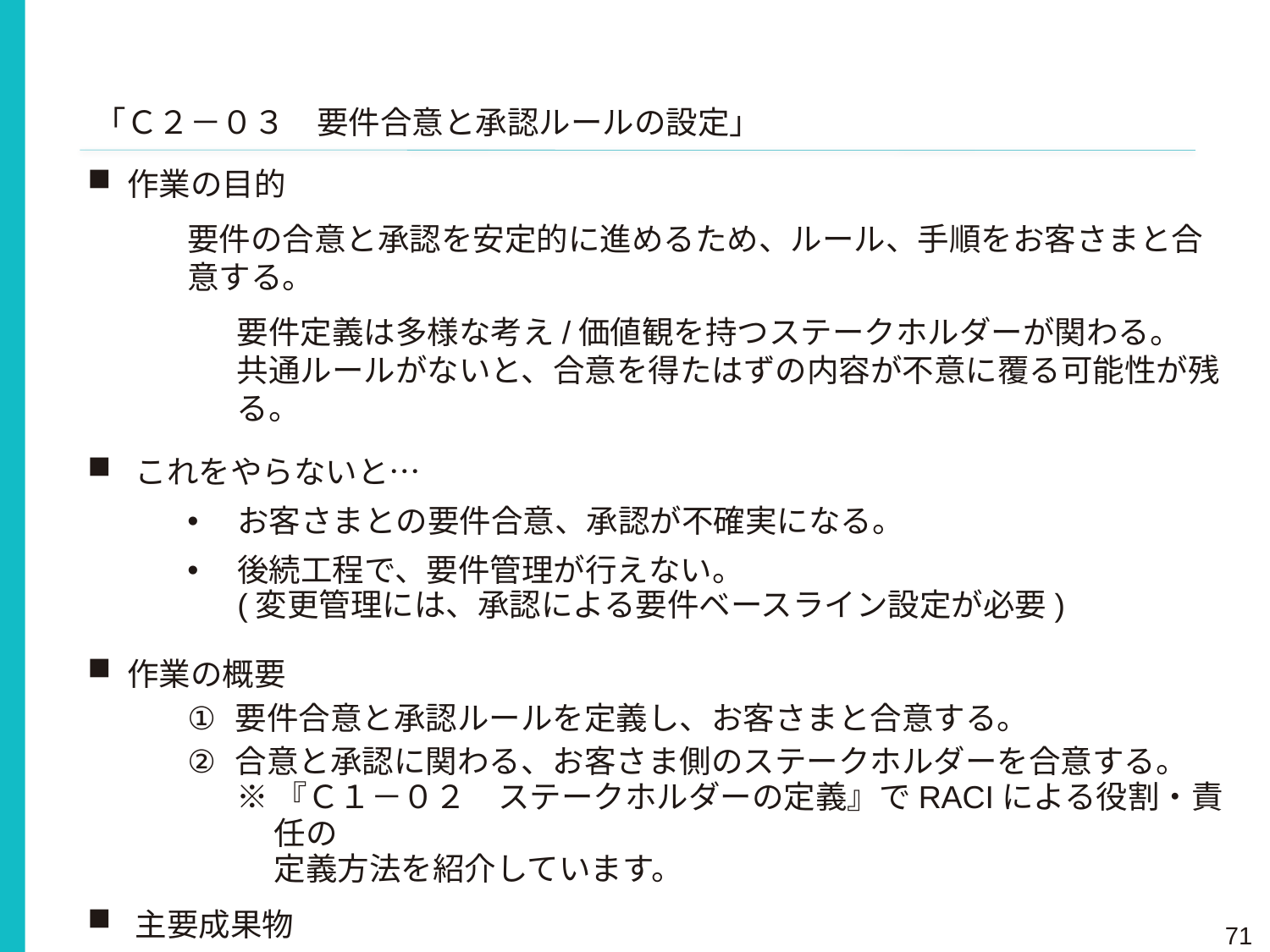

「Ｃ２－０３　要件合意と承認ルールの設定」
作業の目的

要件の合意と承認を安定的に進めるため、ルール、手順をお客さまと合意する。

要件定義は多様な考え/価値観を持つステークホルダーが関わる。
共通ルールがないと、合意を得たはずの内容が不意に覆る可能性が残る。
これをやらないと…

お客さまとの要件合意、承認が不確実になる。

後続工程で、要件管理が行えない。
(変更管理には、承認による要件ベースライン設定が必要)

作業の概要

要件合意と承認ルールを定義し、お客さまと合意する。

合意と承認に関わる、お客さま側のステークホルダーを合意する。
※『Ｃ１－０２　ステークホルダーの定義』でRACIによる役割・責任の
定義方法を紹介しています。

主要成果物

要件定義計画書(要件合意と承認ルール定義)
71